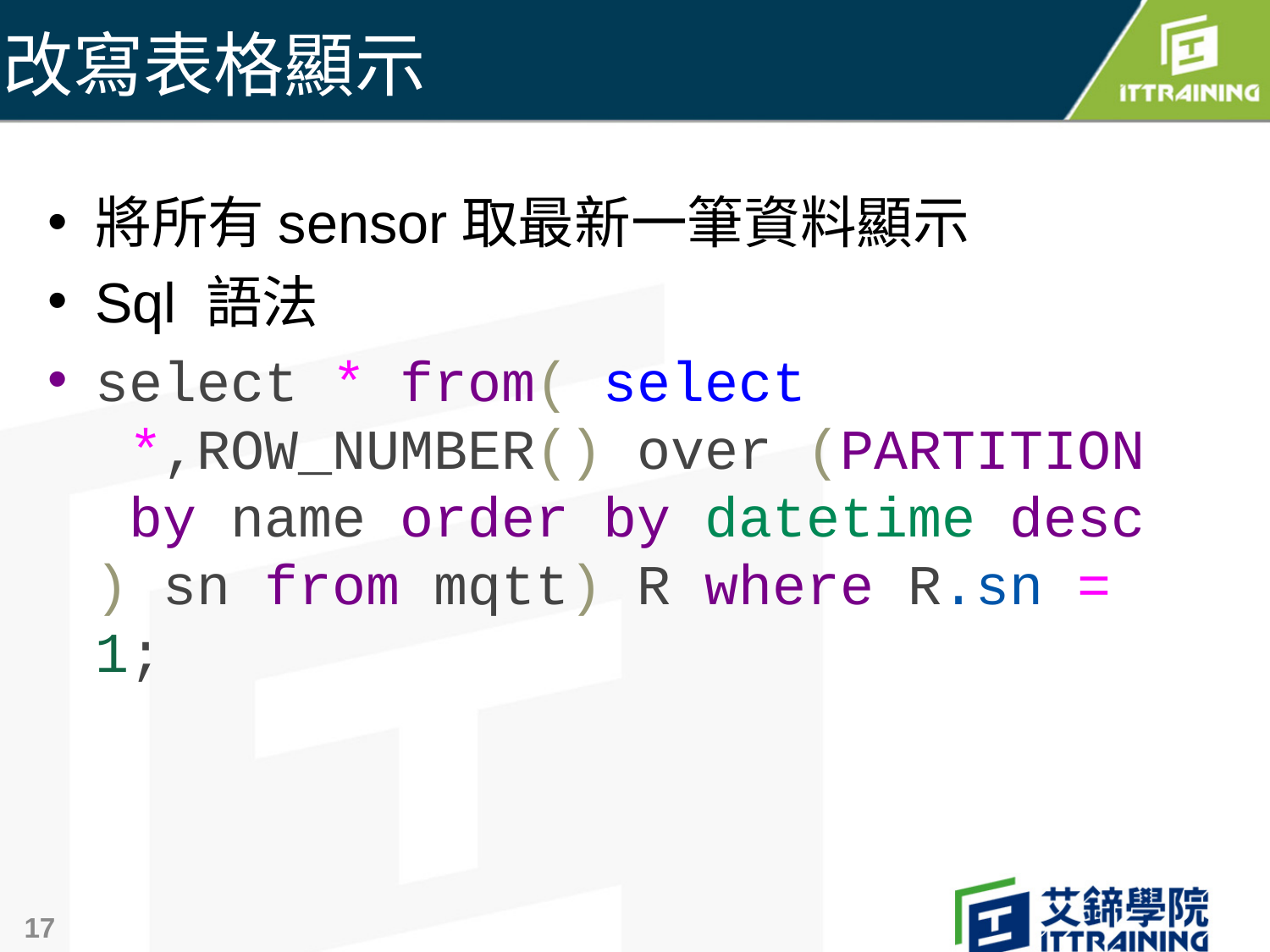

# 改寫表格顯示
將所有sensor取最新一筆資料顯示
Sql 語法
select * from( select *,ROW_NUMBER() over (PARTITION by name order by datetime desc) sn from mqtt) R where R.sn = 1;
17